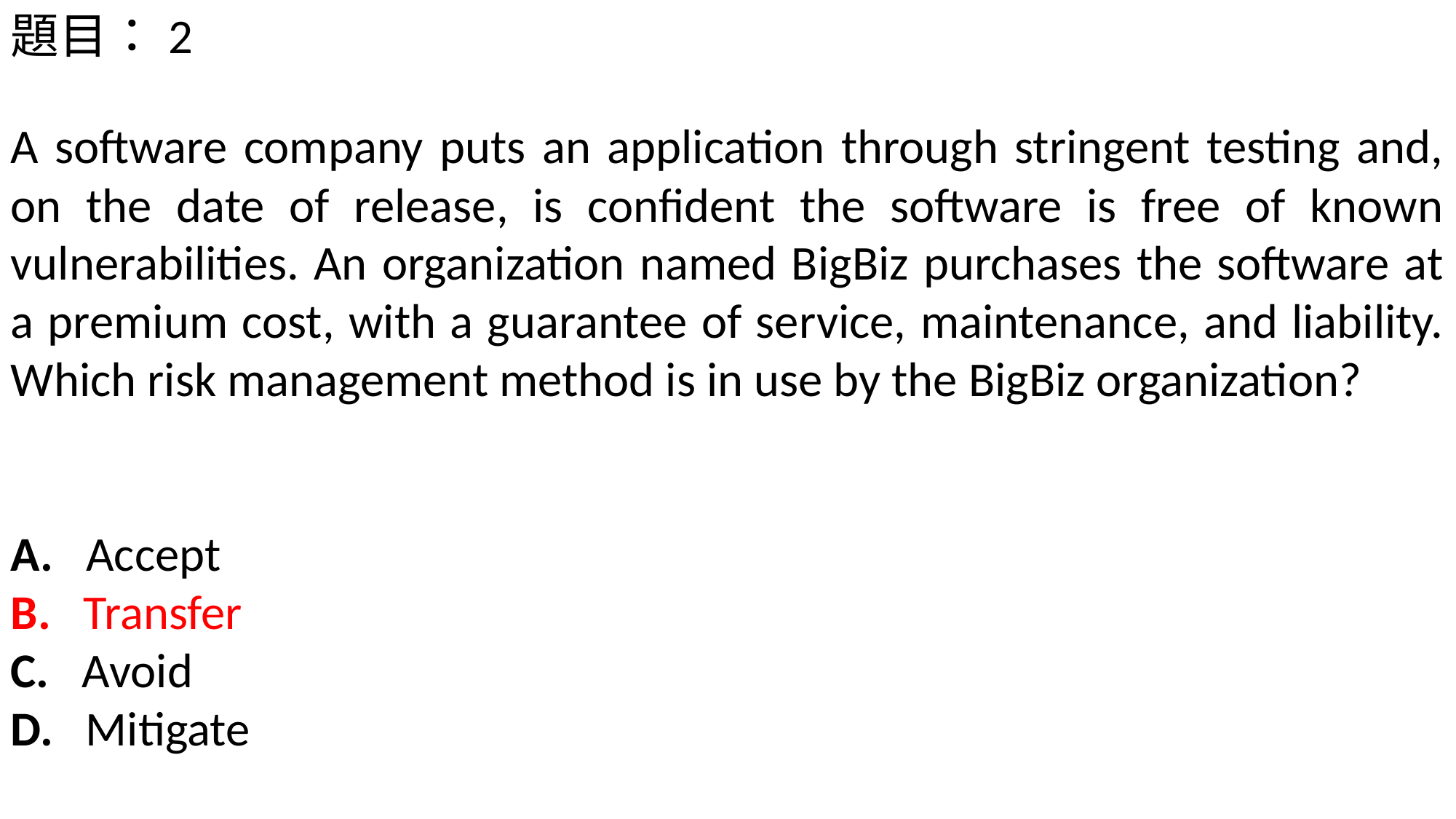

題目：2
A software company puts an application through stringent testing and, on the date of release, is confident the software is free of known vulnerabilities. An organization named BigBiz purchases the software at a premium cost, with a guarantee of service, maintenance, and liability. Which risk management method is in use by the BigBiz organization?

A.   Accept
B.   Transfer
C.   Avoid
D.   Mitigate